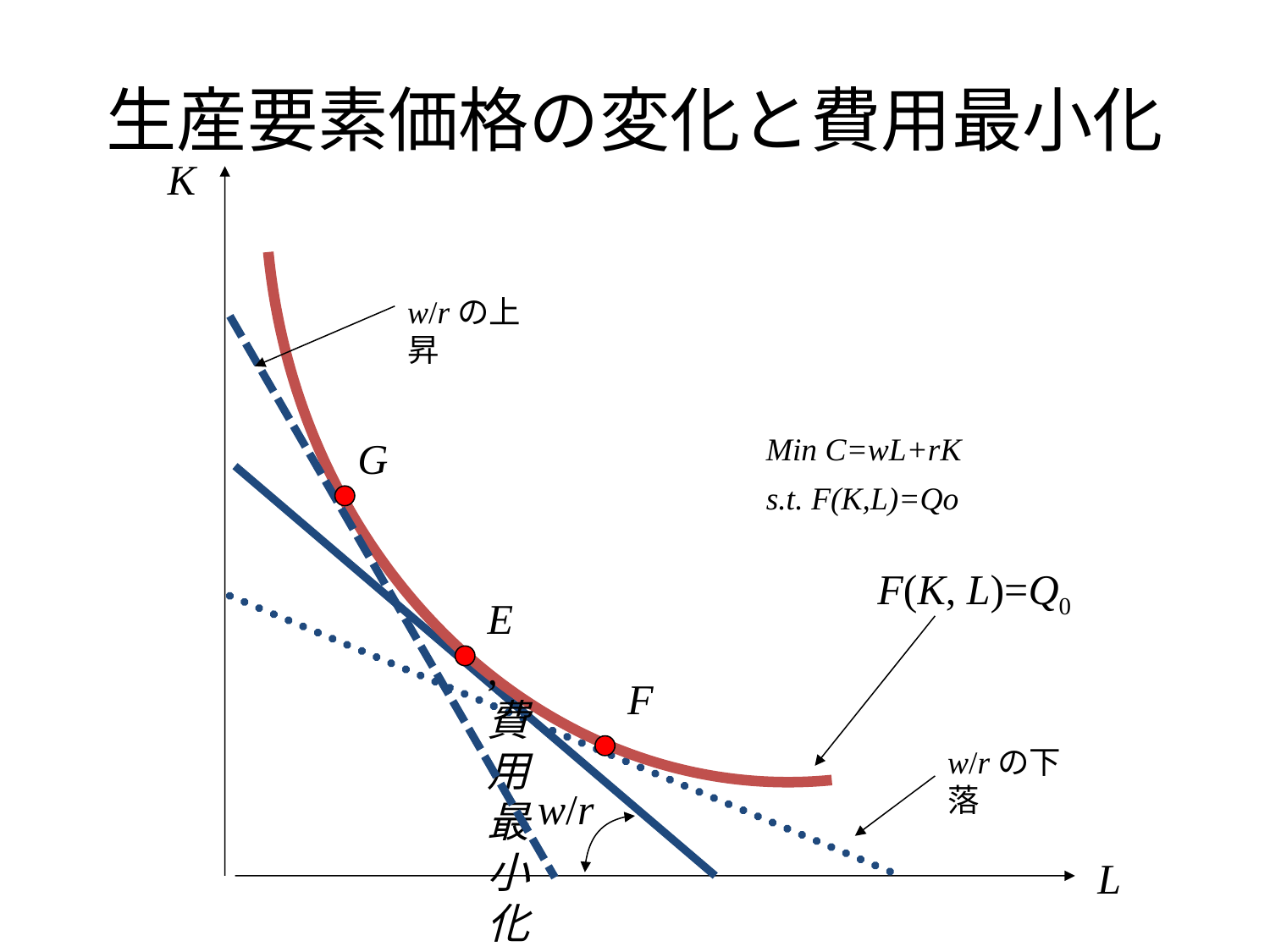

# 生産要素価格の変化と費用最小化
K

w/rの上昇

Min C=wL+rK
s.t. F(K,L)=Qo
G

F(K, L)=Q0
E,費用最小化点

F

w/rの下落
w/r

L